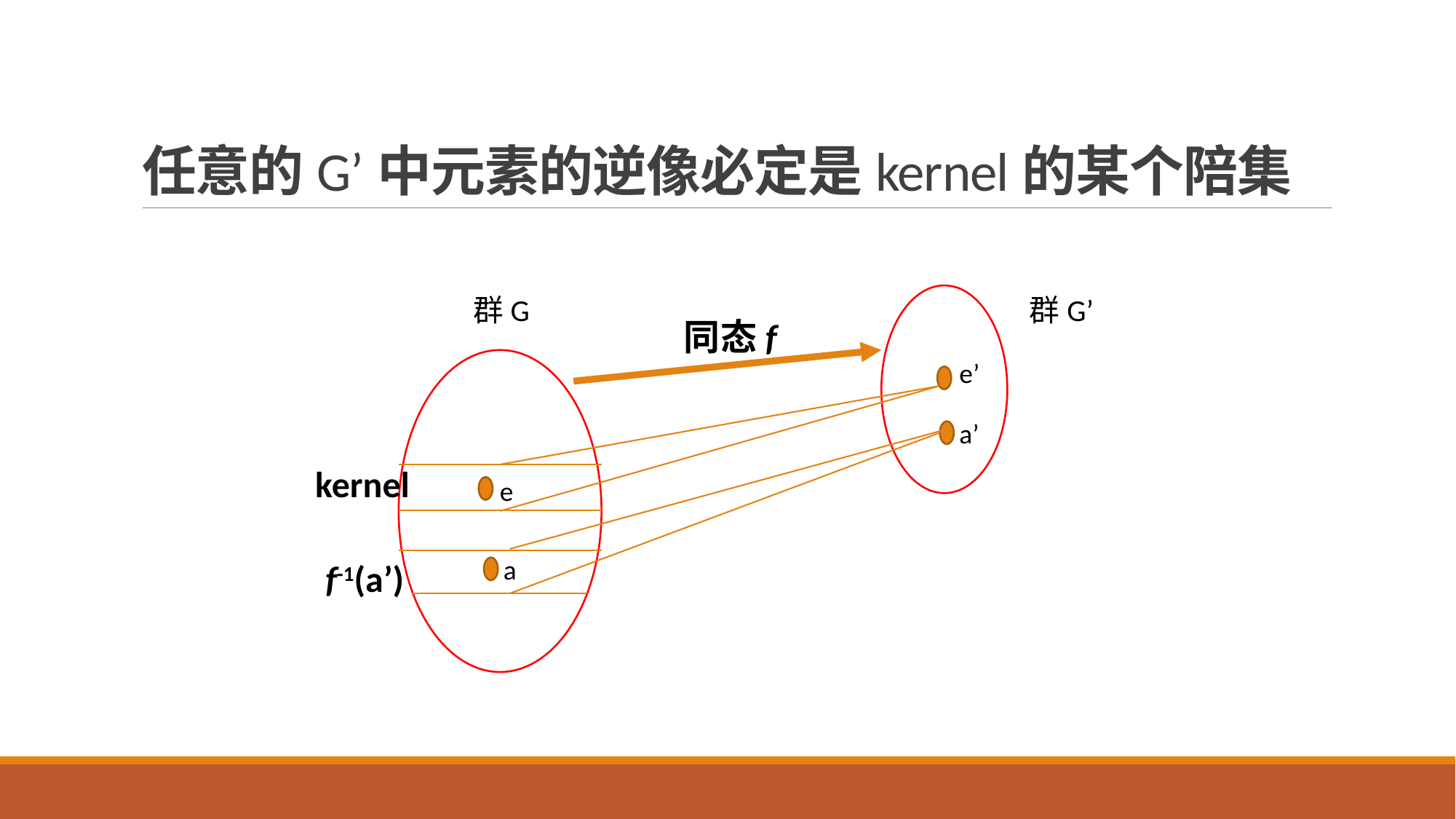

# 任意的G’中元素的逆像必定是kernel的某个陪集
群G

群G’
同态f

e’

a’

e

a
f-1(a’)

kernel